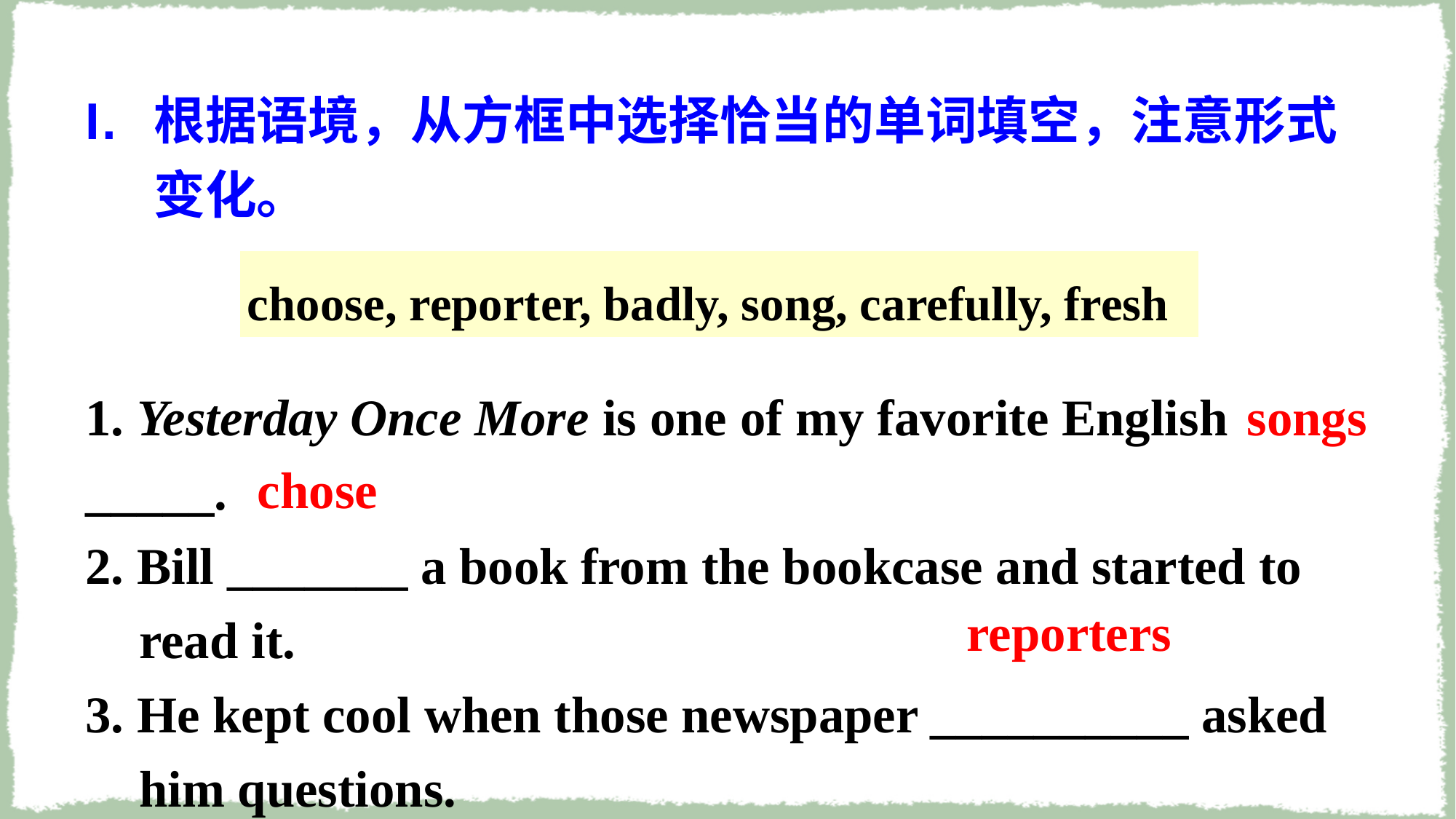

根据语境，从方框中选择恰当的单词填空，注意形式变化。

1. Yesterday Once More is one of my favorite English _____.
2. Bill _______ a book from the bookcase and started to  read it.
3. He kept cool when those newspaper __________ asked him questions.
| choose, reporter, badly, song, carefully, fresh |
| --- |
songs
chose
reporters